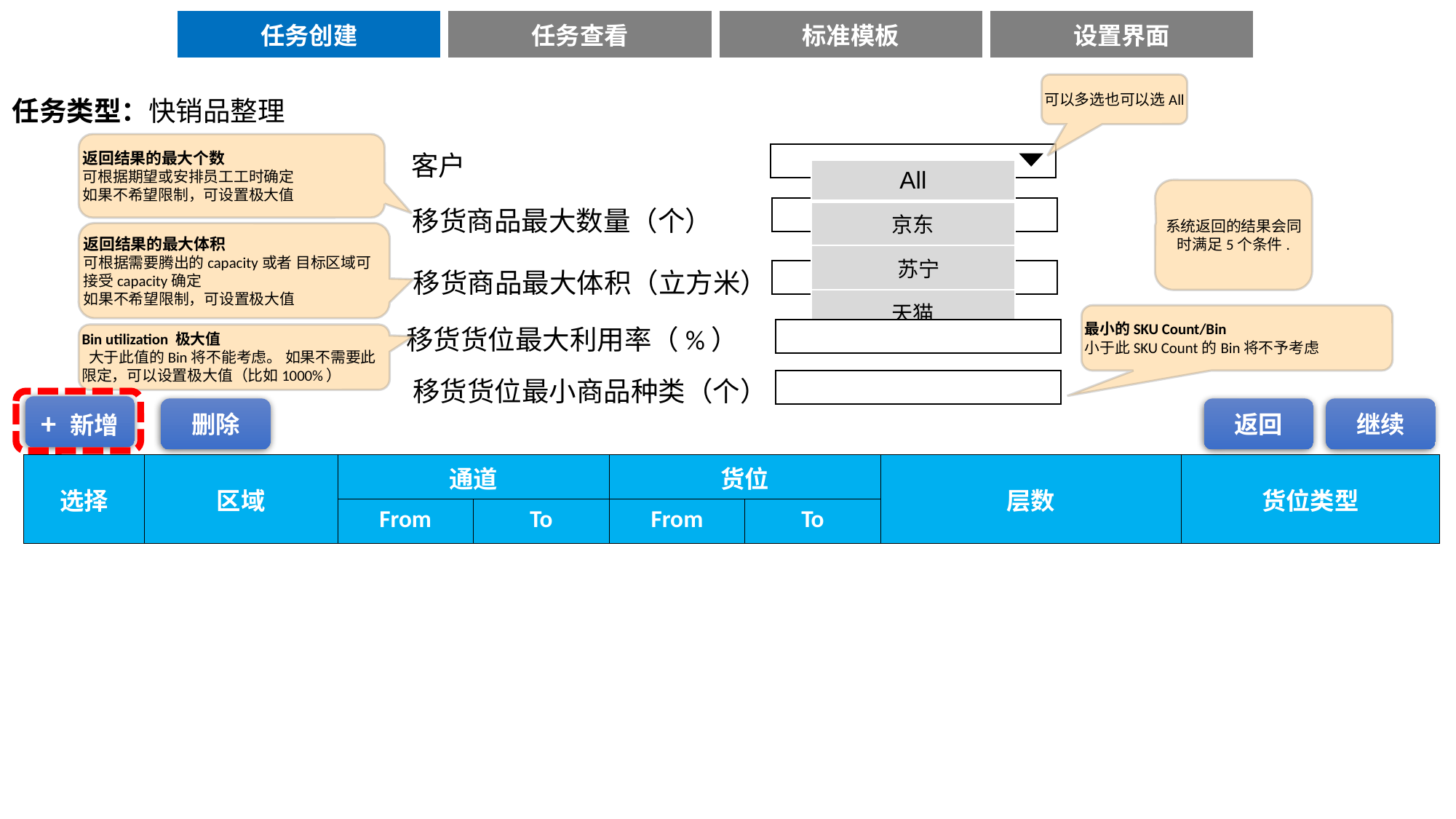

| 任务创建 | 任务查看 | 标准模板 | 设置界面 |
| --- | --- | --- | --- |
可以多选也可以选All
任务类型：快销品整理
返回结果的最大个数
可根据期望或安排员工工时确定
如果不希望限制，可设置极大值
客户

| All |
| --- |
| 京东 |
| 苏宁 |
| 天猫 |
系统返回的结果会同时满足5个条件.
移货商品最大数量（个）

返回结果的最大体积
可根据需要腾出的capacity或者 目标区域可接受capacity确定
如果不希望限制，可设置极大值
移货商品最大体积（立方米）

最小的SKU Count/Bin
小于此SKU Count的Bin将不予考虑
移货货位最大利用率（%）

Bin utilization 极大值
 大于此值的Bin将不能考虑。 如果不需要此限定，可以设置极大值（比如1000%）
移货货位最小商品种类（个）

+ 新增
删除
返回
继续
| 选择 | 区域 | 通道 |  | 货位 |  | 层数 | 货位类型 |
| --- | --- | --- | --- | --- | --- | --- | --- |
|  |  | From | To | From | To |  |  |